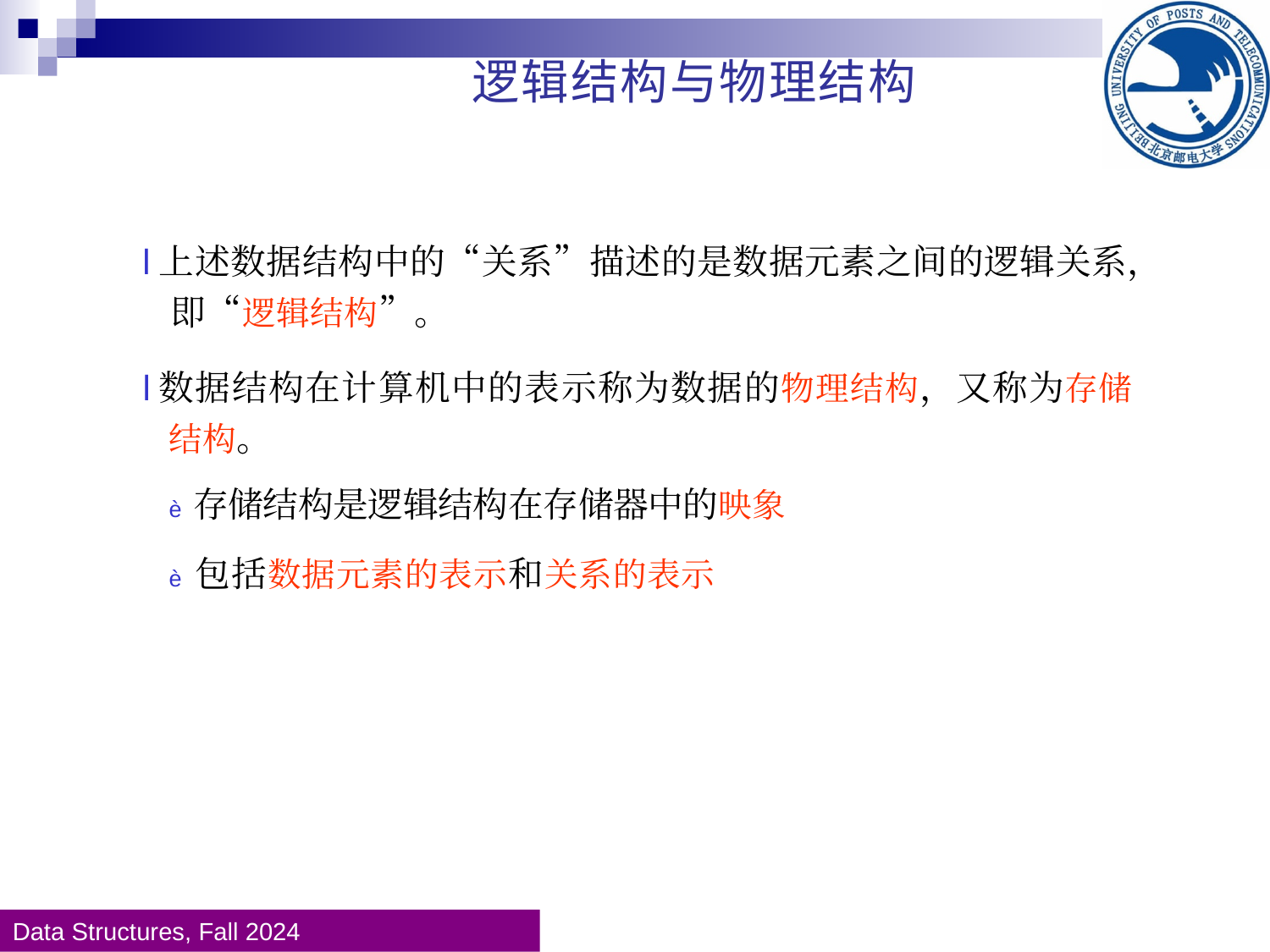

逻辑结构与物理结构

l上述数据结构中的“关系”描述的是数据元素之间的逻辑关系， 即“逻辑结构”。
l数据结构在计算机中的表示称为数据的物理结构，又称为存储 结构。
è 存储结构是逻辑结构在存储器中的映象

è 包括数据元素的表示和关系的表示